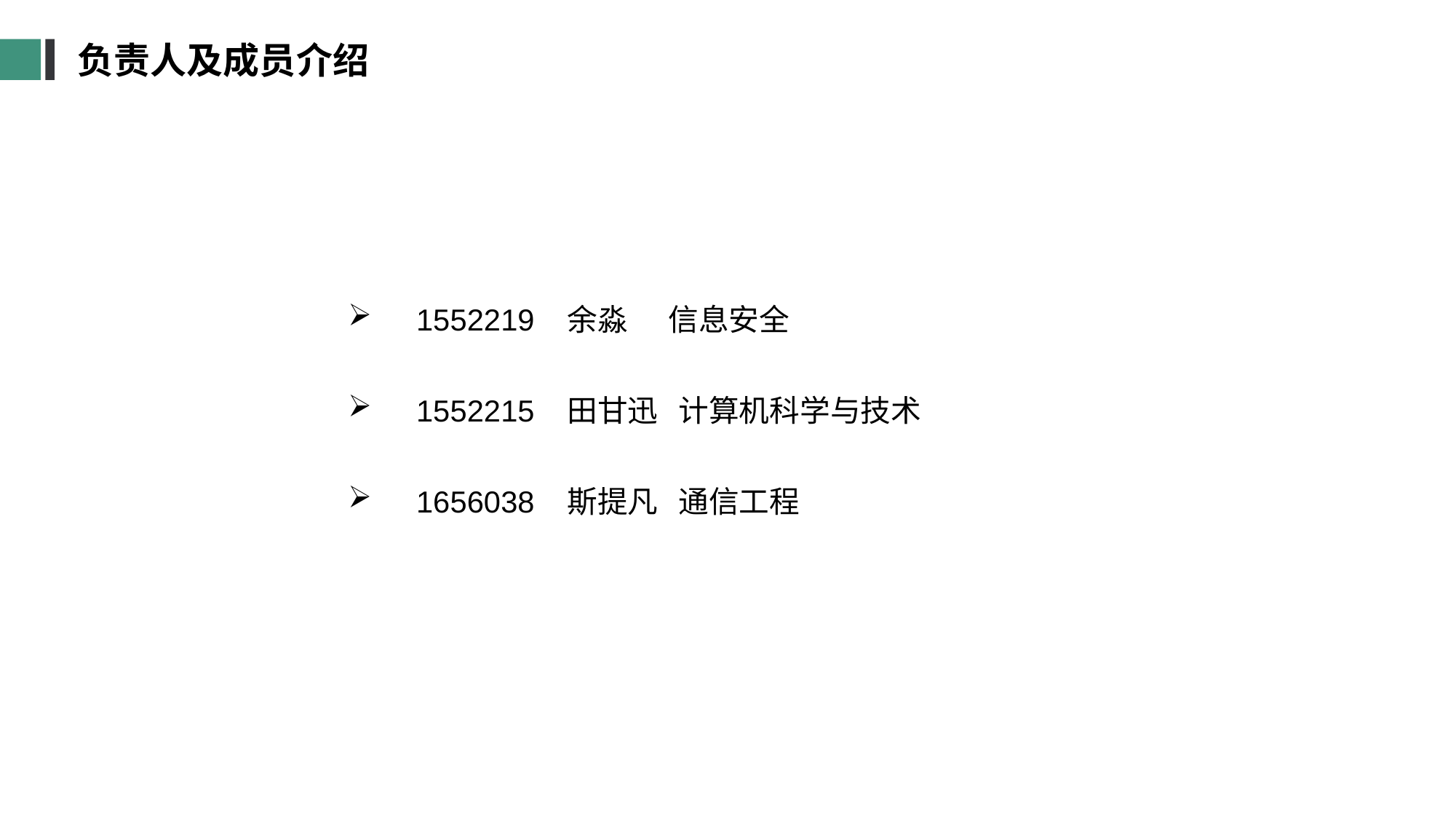

负责人及成员介绍

1552219   余淼      信息安全
1552215   田甘迅   计算机科学与技术
1656038   斯提凡   通信工程